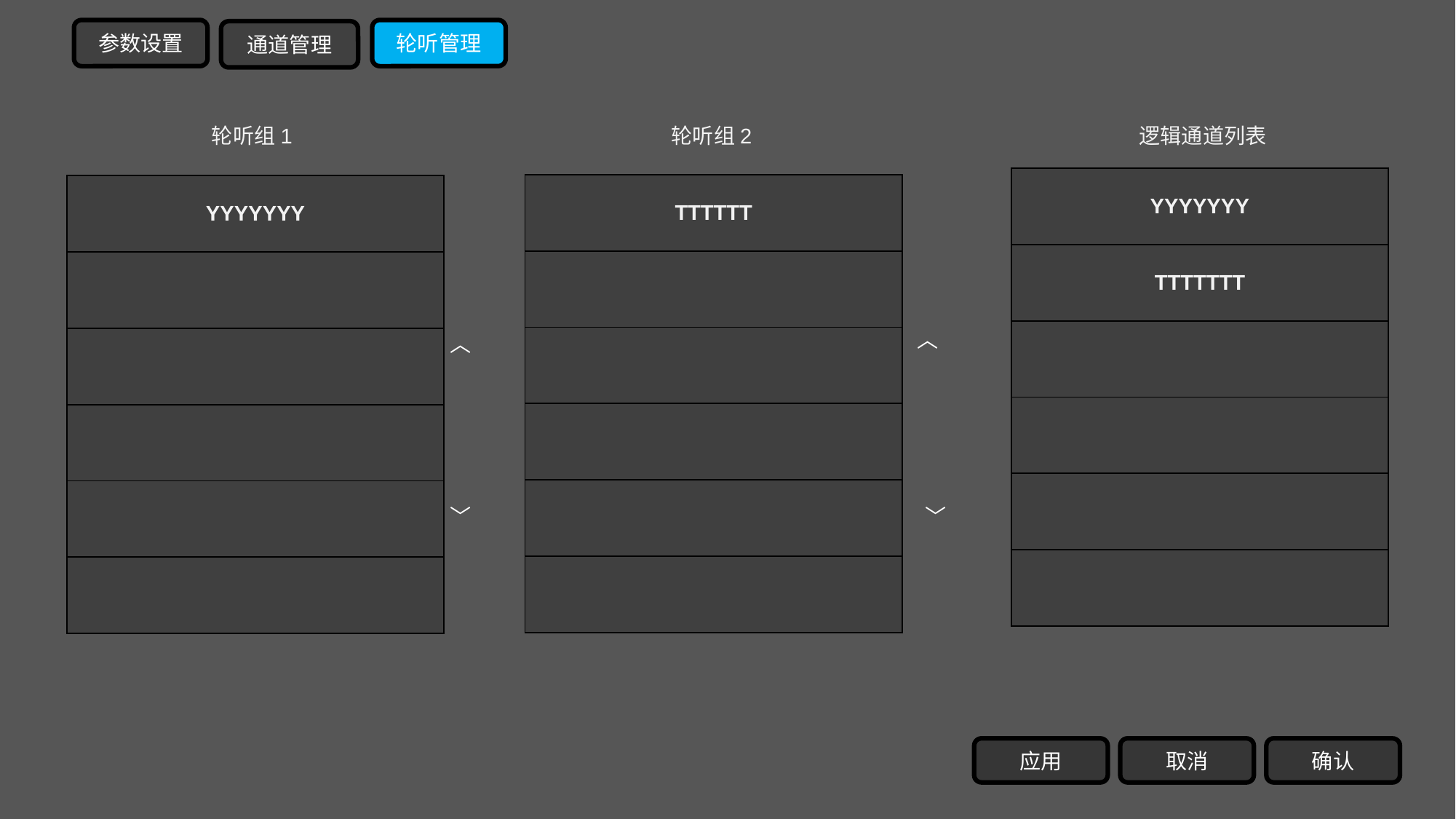

参数设置
轮听管理
通道管理
轮听组1
轮听组2
逻辑通道列表
| YYYYYYY |
| --- |
| TTTTTTT |
|  |
|  |
|  |
|  |
| TTTTTT |
| --- |
|  |
|  |
|  |
|  |
|  |
| YYYYYYY |
| --- |
|  |
|  |
|  |
|  |
|  |
︿
︿
﹀
﹀
应用
取消
确认